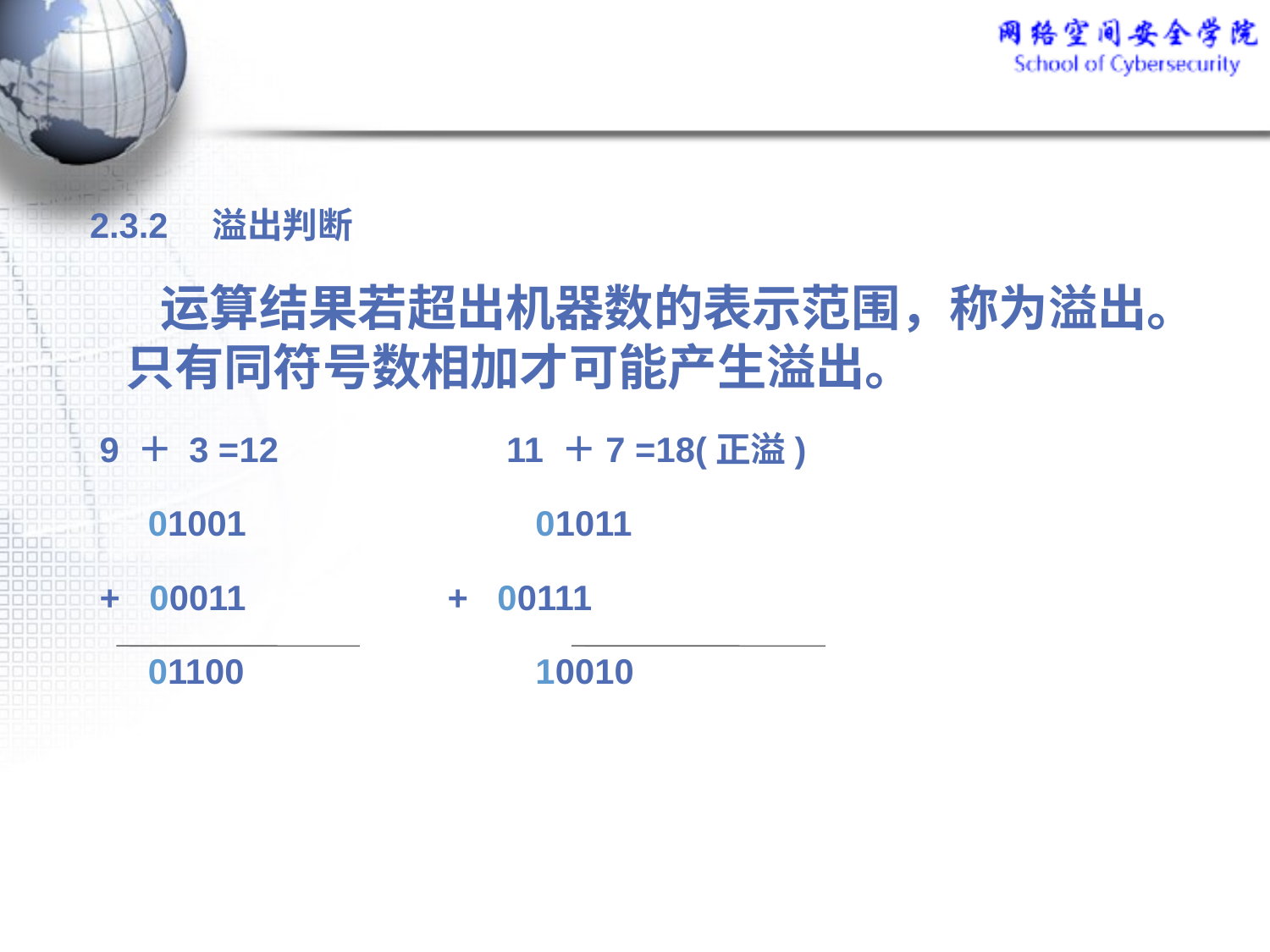

#
2.3.2　溢出判断
	　运算结果若超出机器数的表示范围，称为溢出。只有同符号数相加才可能产生溢出。
 9 ＋ 3 =12		11 ＋7 =18(正溢)
      01001			   01011
 +   00011		       +   00111
      01100			   10010